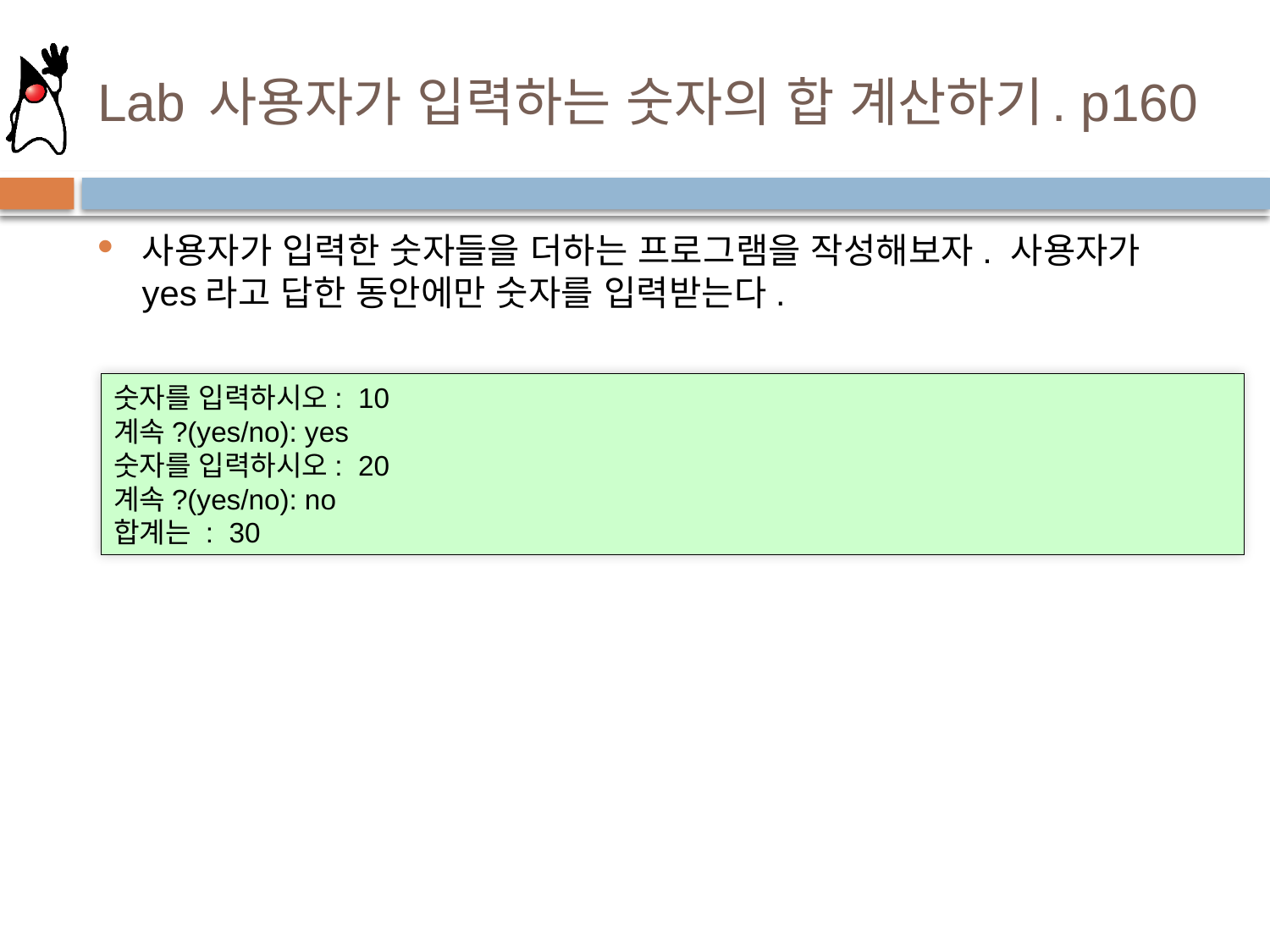

# Lab 사용자가 입력하는 숫자의 합 계산하기. p160
사용자가 입력한 숫자들을 더하는 프로그램을 작성해보자. 사용자가 yes라고 답한 동안에만 숫자를 입력받는다.
숫자를 입력하시오:  10
계속?(yes/no): yes
숫자를 입력하시오:  20
계속?(yes/no): no
합계는 :  30